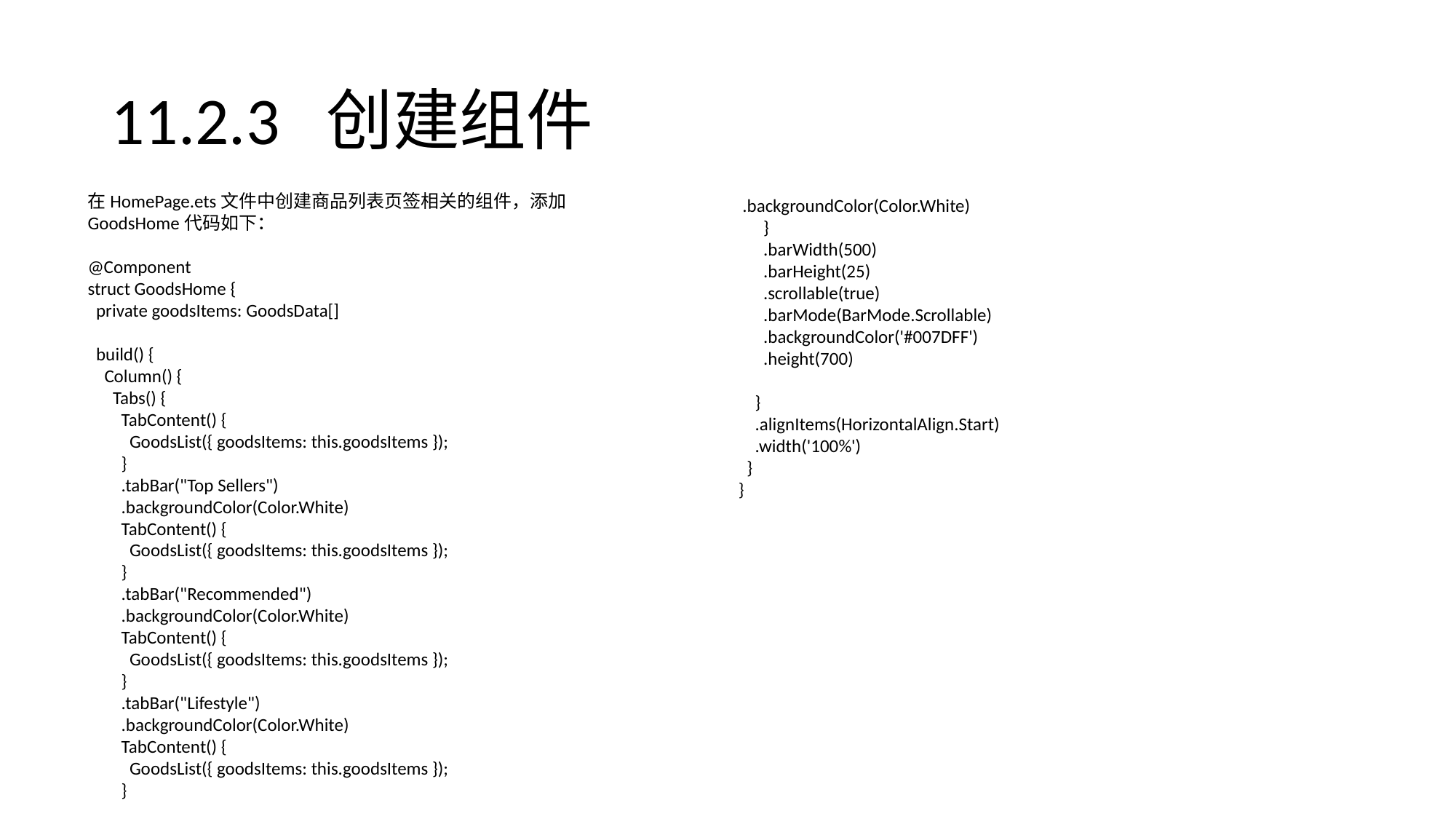

# 11.2.3  创建组件
在HomePage.ets文件中创建商品列表页签相关的组件，添加GoodsHome代码如下：

@Component
struct GoodsHome {
  private goodsItems: GoodsData[]

  build() {
    Column() {
      Tabs() {
        TabContent() {
          GoodsList({ goodsItems: this.goodsItems });
        }
        .tabBar("Top Sellers")
        .backgroundColor(Color.White)
        TabContent() {
          GoodsList({ goodsItems: this.goodsItems });
        }
        .tabBar("Recommended")
        .backgroundColor(Color.White)
        TabContent() {
          GoodsList({ goodsItems: this.goodsItems });
        }
        .tabBar("Lifestyle")
        .backgroundColor(Color.White)
        TabContent() {
          GoodsList({ goodsItems: this.goodsItems });
        }
 .backgroundColor(Color.White)
      }
      .barWidth(500)
      .barHeight(25)
      .scrollable(true)
      .barMode(BarMode.Scrollable)
      .backgroundColor('#007DFF')
      .height(700)

    }
    .alignItems(HorizontalAlign.Start)
    .width('100%')
  }
}